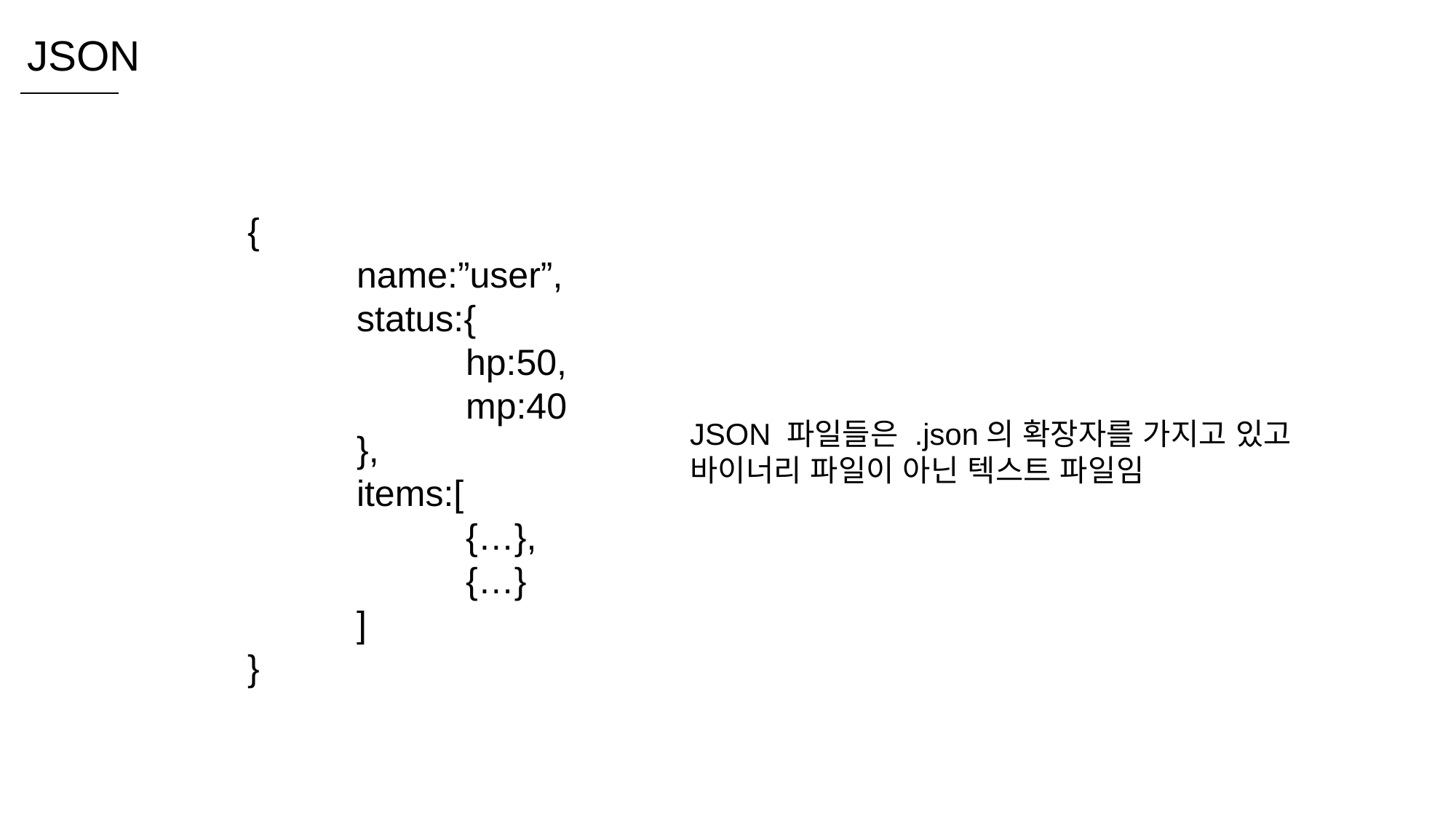

JSON
{
	name:”user”,
	status:{
		hp:50,
		mp:40
	},
	items:[
		{…},
		{…}
	]
}
JSON 파일들은 .json의 확장자를 가지고 있고
바이너리 파일이 아닌 텍스트 파일임